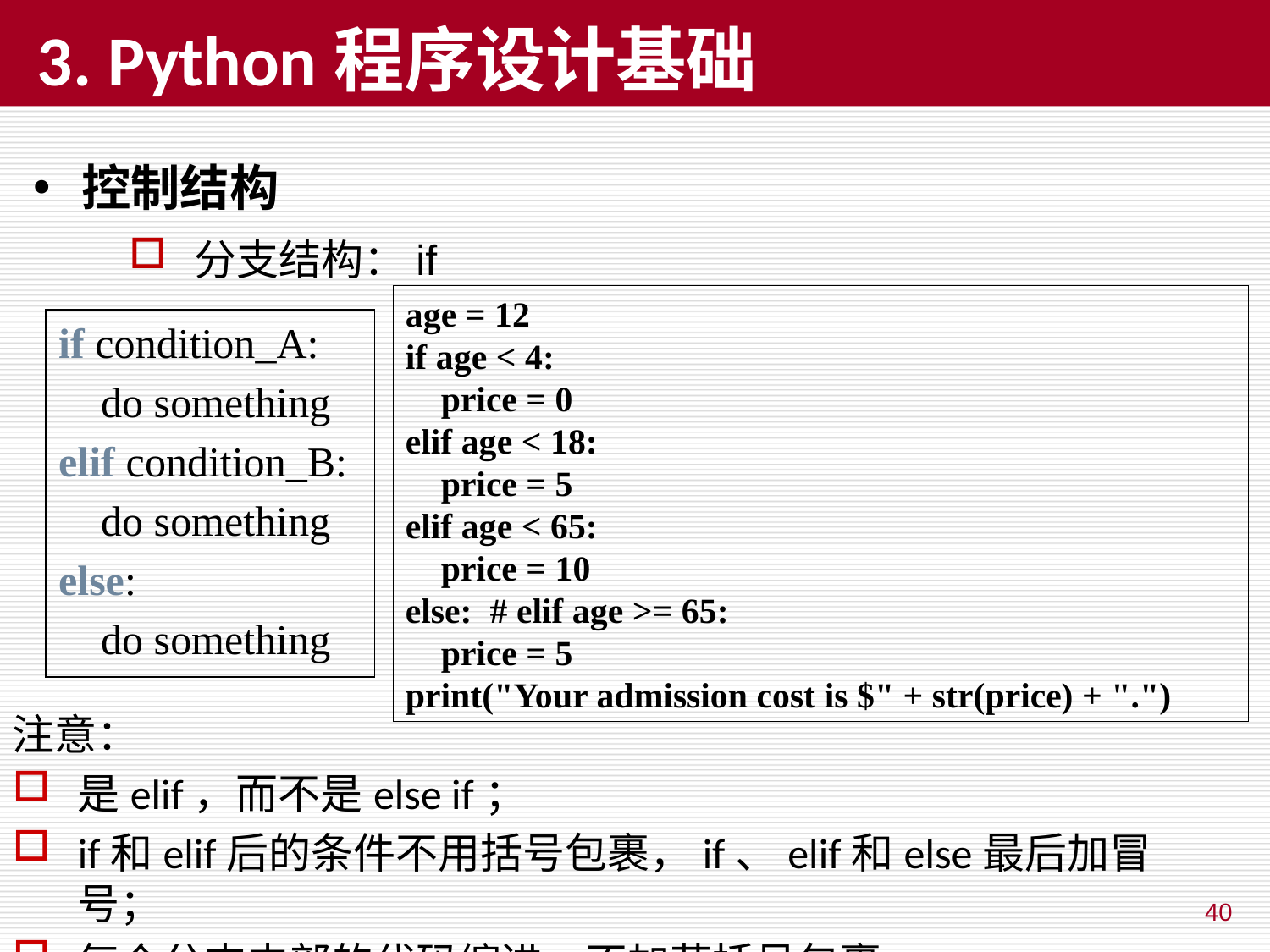

# 3. Python程序设计基础
控制结构
分支结构：if

age = 12
if age < 4:
    price = 0
elif age < 18:
    price = 5
elif age < 65:
    price = 10
else:  # elif age >= 65:
    price = 5
print("Your admission cost is $" + str(price) + ".")
if condition_A:
    do something
elif condition_B:
    do something
else:
    do something
注意：
是elif，而不是else if；
if和elif后的条件不用括号包裹，if、elif和else最后加冒号；
每个分支内部的代码缩进，不加花括号包裹。

40